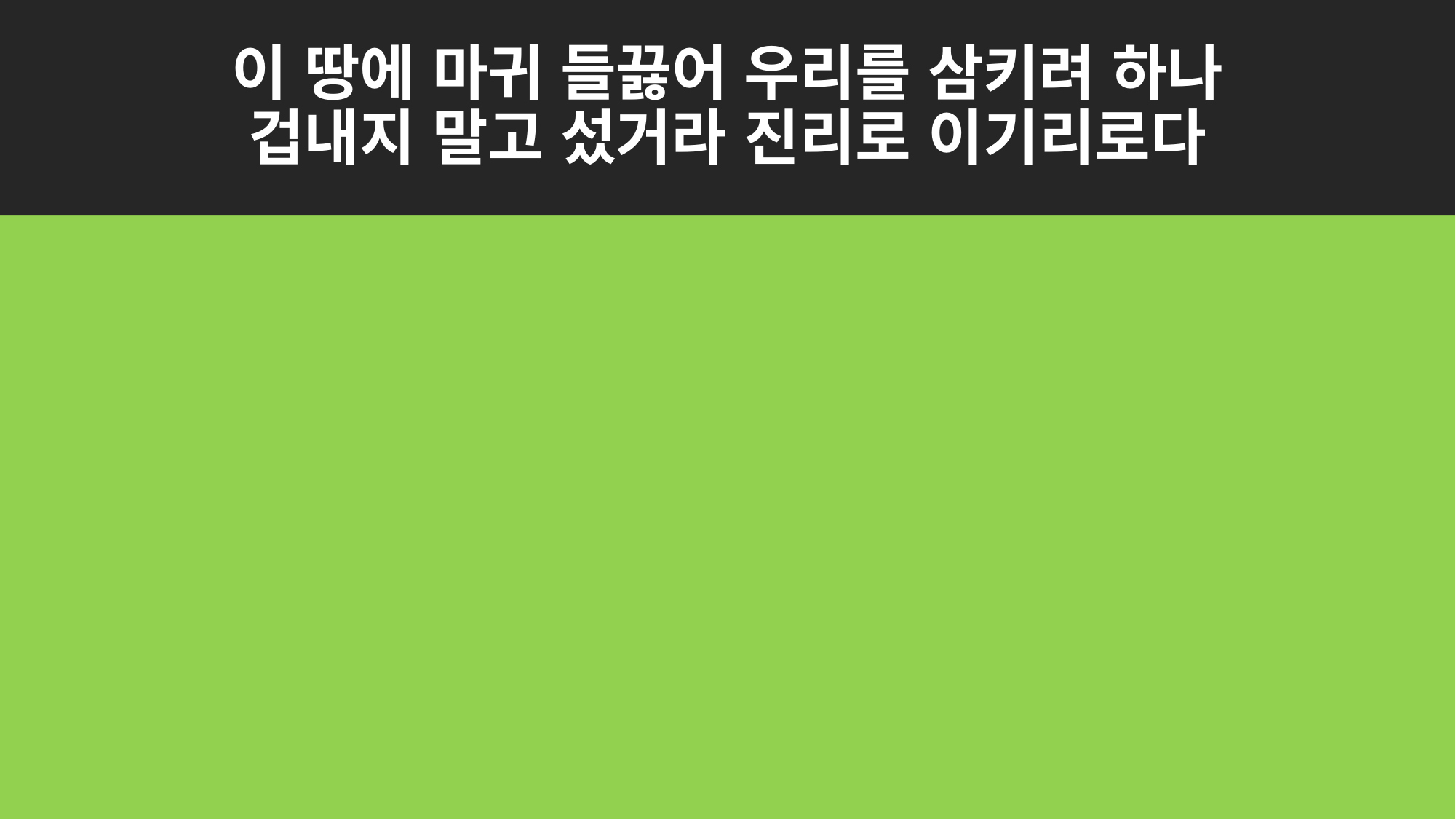

# 이 땅에 마귀 들끓어 우리를 삼키려 하나
겁내지 말고 섰거라 진리로 이기리로다